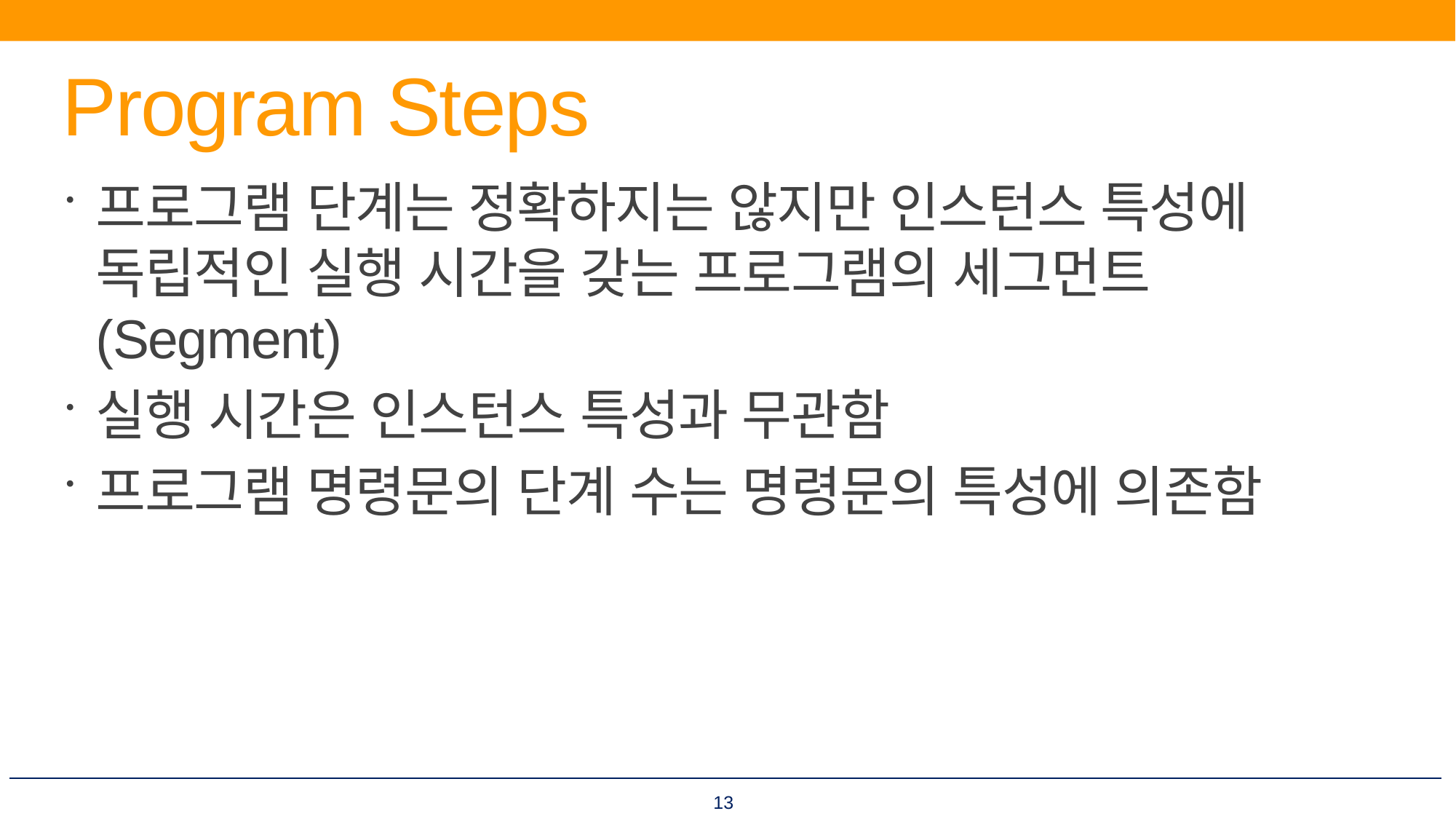

# Program Steps
프로그램 단계는 정확하지는 않지만 인스턴스 특성에
독립적인 실행 시간을 갖는 프로그램의 세그먼트(Segment)
실행 시간은 인스턴스 특성과 무관함
프로그램 명령문의 단계 수는 명령문의 특성에 의존함

13